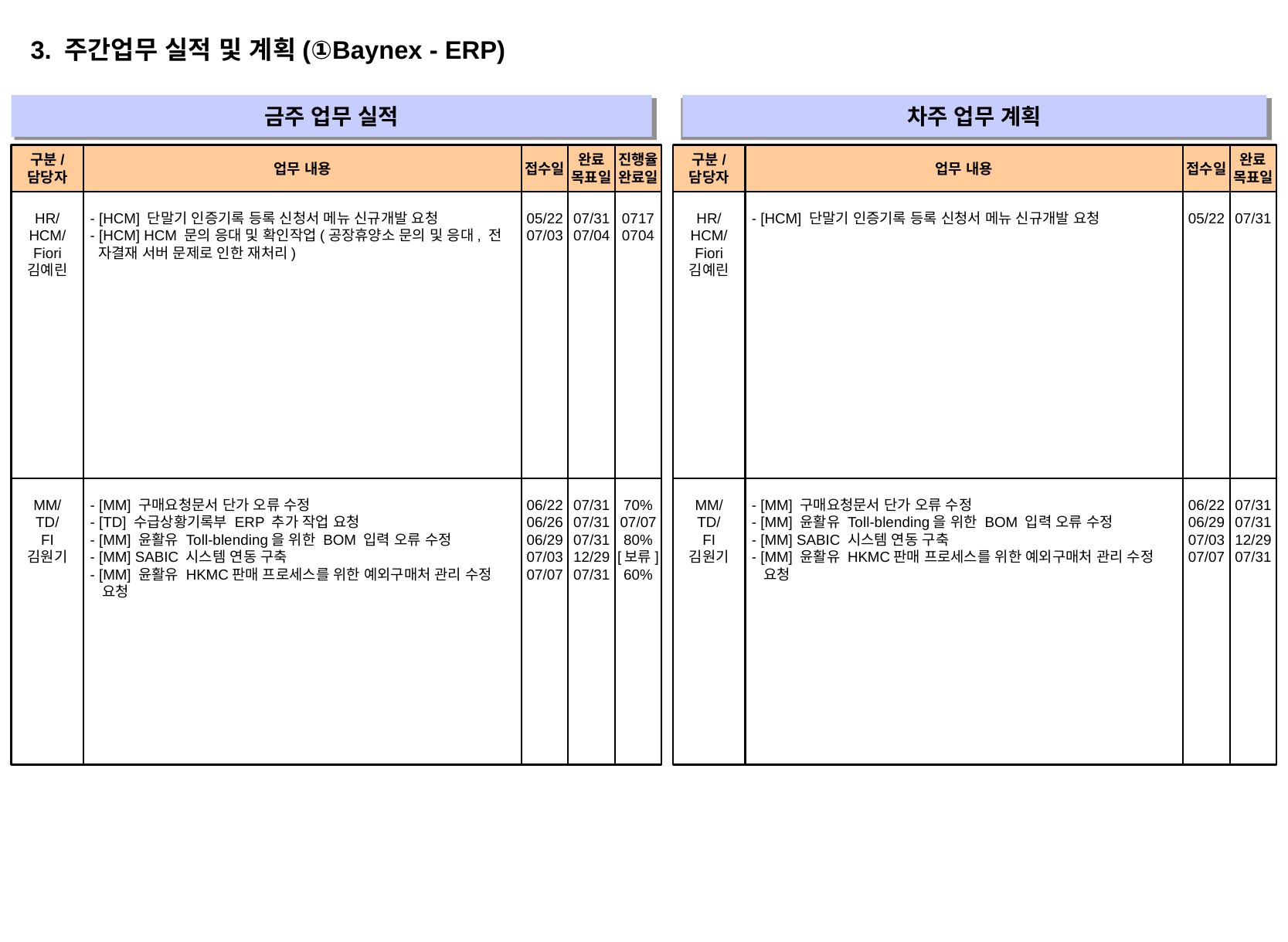

3. 주간업무 실적 및 계획(①Baynex - ERP)
금주 업무 실적
차주 업무 계획
" "
" "
구분/
담당자
업무 내용
접수일
완료
목표일
진행율
완료일
구분/
담당자
업무 내용
접수일
완료
목표일
HR/
HCM/
Fiori
김예린

- [HCM] 단말기 인증기록 등록 신청서 메뉴 신규개발 요청
- [HCM] HCM 문의 응대 및 확인작업(공장휴양소 문의 및 응대, 전
  자결재 서버 문제로 인한 재처리)
05/22
07/03
07/31
07/04
0717
0704
HR/
HCM/
Fiori
김예린

- [HCM] 단말기 인증기록 등록 신청서 메뉴 신규개발 요청
05/22
07/31
MM/
TD/
FI
김원기

- [MM] 구매요청문서 단가 오류 수정
- [TD] 수급상황기록부 ERP 추가 작업 요청
- [MM] 윤활유 Toll-blending을 위한 BOM 입력 오류 수정
- [MM] SABIC 시스템 연동 구축
- [MM] 윤활유 HKMC판매 프로세스를 위한 예외구매처 관리 수정
   요청
06/22
06/26
06/29
07/03
07/07
07/31
07/31
07/31
12/29
07/31
70%
07/07
80%
[보류]
60%
MM/
TD/
FI
김원기

- [MM] 구매요청문서 단가 오류 수정
- [MM] 윤활유 Toll-blending을 위한 BOM 입력 오류 수정
- [MM] SABIC 시스템 연동 구축
- [MM] 윤활유 HKMC판매 프로세스를 위한 예외구매처 관리 수정
   요청
06/22
06/29
07/03
07/07
07/31
07/31
12/29
07/31